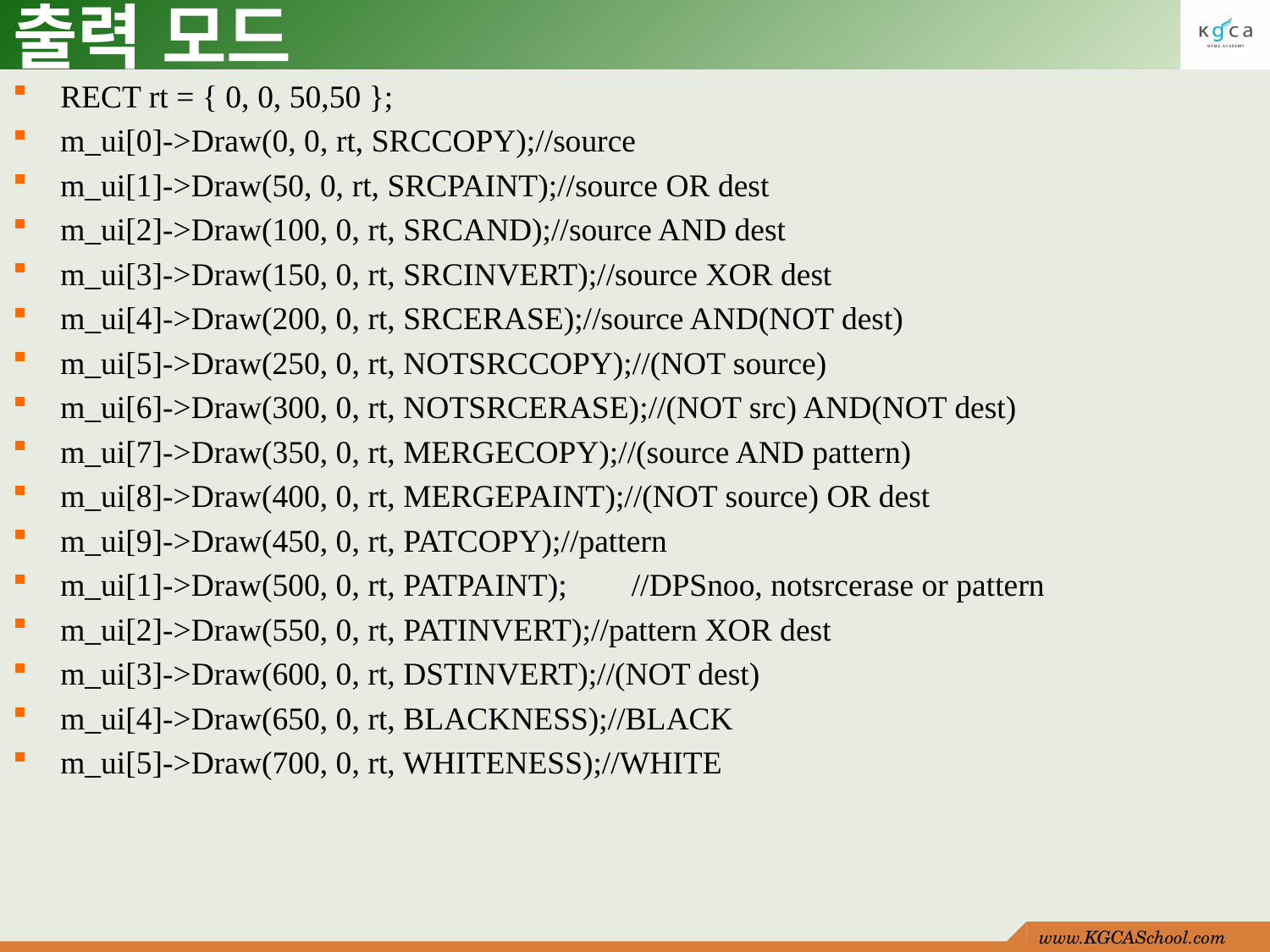

# 출력 모드
RECT rt = { 0, 0, 50,50 };
m_ui[0]->Draw(0, 0, rt, SRCCOPY);//source
m_ui[1]->Draw(50, 0, rt, SRCPAINT);//source OR dest
m_ui[2]->Draw(100, 0, rt, SRCAND);//source AND dest
m_ui[3]->Draw(150, 0, rt, SRCINVERT);//source XOR dest
m_ui[4]->Draw(200, 0, rt, SRCERASE);//source AND(NOT dest)
m_ui[5]->Draw(250, 0, rt, NOTSRCCOPY);//(NOT source)
m_ui[6]->Draw(300, 0, rt, NOTSRCERASE);//(NOT src) AND(NOT dest)
m_ui[7]->Draw(350, 0, rt, MERGECOPY);//(source AND pattern)
m_ui[8]->Draw(400, 0, rt, MERGEPAINT);//(NOT source) OR dest
m_ui[9]->Draw(450, 0, rt, PATCOPY);//pattern
m_ui[1]->Draw(500, 0, rt, PATPAINT);        //DPSnoo, notsrcerase or pattern
m_ui[2]->Draw(550, 0, rt, PATINVERT);//pattern XOR dest
m_ui[3]->Draw(600, 0, rt, DSTINVERT);//(NOT dest)
m_ui[4]->Draw(650, 0, rt, BLACKNESS);//BLACK
m_ui[5]->Draw(700, 0, rt, WHITENESS);//WHITE